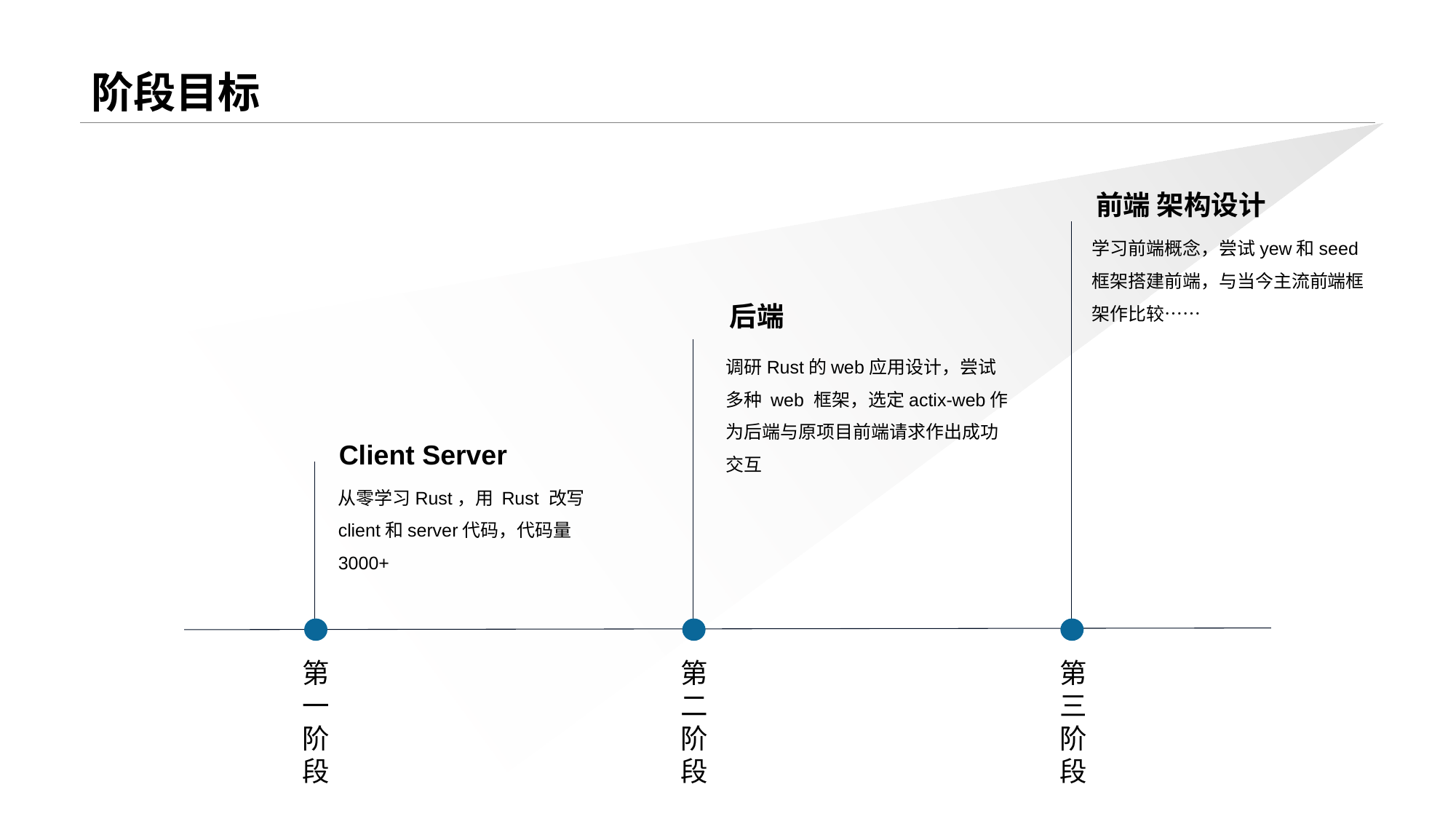

# 阶段目标

前端 架构设计
学习前端概念，尝试yew和seed框架搭建前端，与当今主流前端框架作比较……
后端
调研Rust的web应用设计，尝试多种 web 框架，选定actix-web作为后端与原项目前端请求作出成功交互
Client Server
从零学习Rust，用 Rust 改写client和server代码，代码量3000+

第一阶段
第二阶段
第三阶段